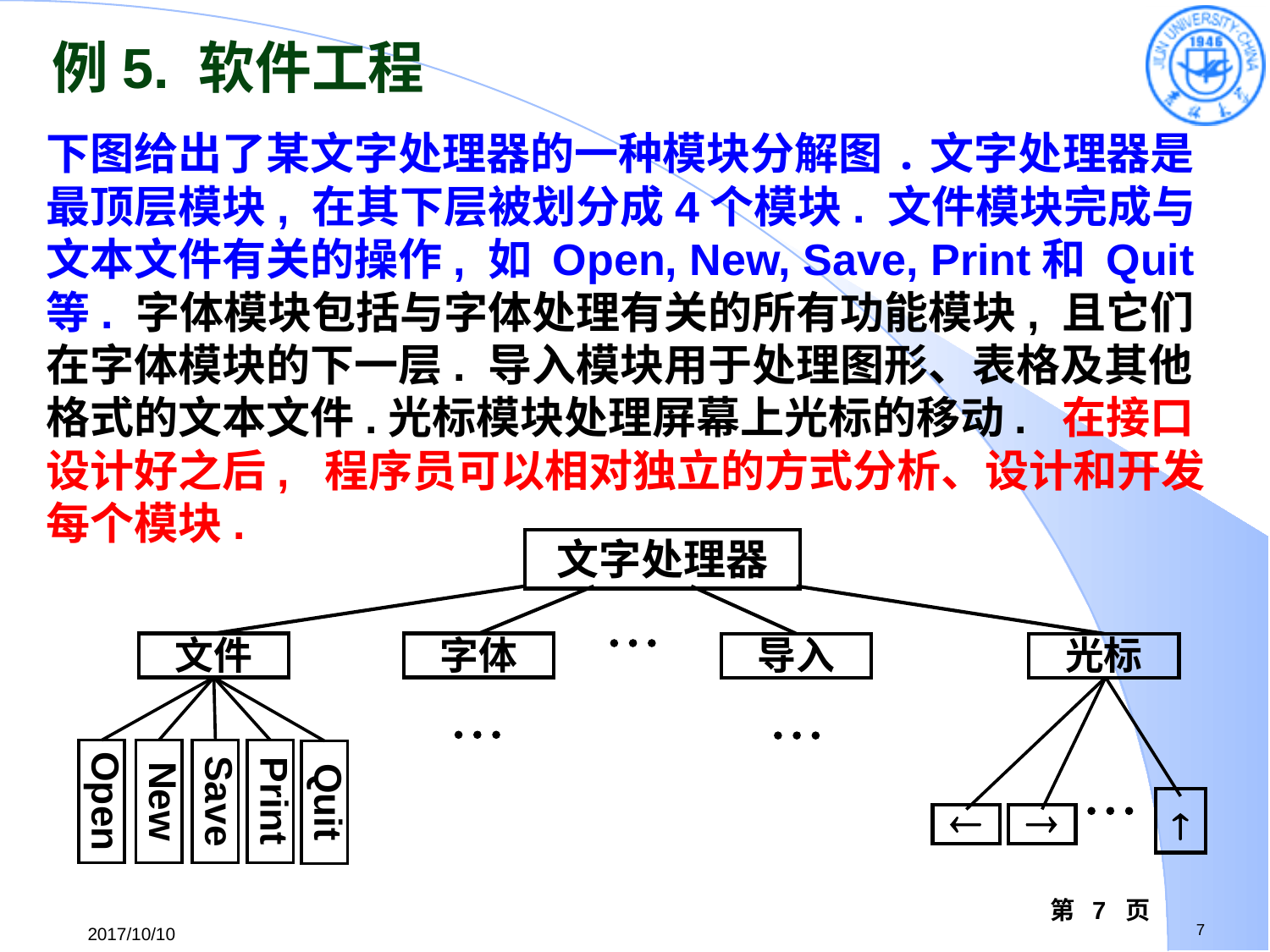

例5. 软件工程
下图给出了某文字处理器的一种模块分解图.文字处理器是最顶层模块, 在其下层被划分成4个模块. 文件模块完成与文本文件有关的操作, 如 Open, New, Save, Print和 Quit等. 字体模块包括与字体处理有关的所有功能模块, 且它们在字体模块的下一层. 导入模块用于处理图形、表格及其他格式的文本文件.光标模块处理屏幕上光标的移动.  在接口设计好之后,  程序员可以相对独立的方式分析、设计和开发每个模块.

文字处理器
…
文件
字体
光标
导入
↑
…
→
←
…
…
New
Print
Open
Save
Quit
第  7  页